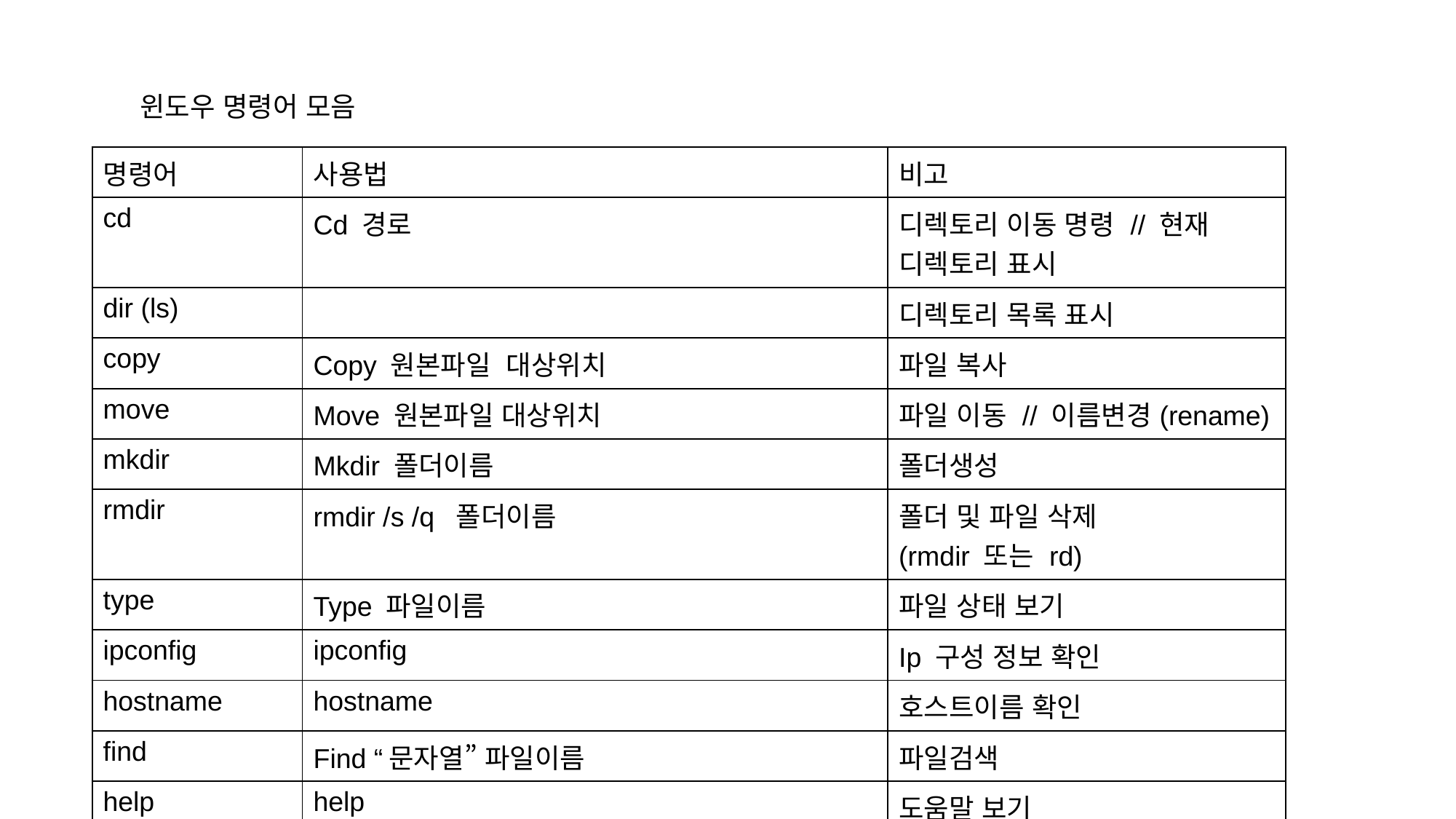

윈도우 명령어 모음
| 명령어 | 사용법 | 비고 |
| --- | --- | --- |
| cd | Cd 경로 | 디렉토리 이동 명령 // 현재 디렉토리 표시 |
| dir (ls) |  | 디렉토리 목록 표시 |
| copy | Copy 원본파일 대상위치 | 파일 복사 |
| move | Move 원본파일 대상위치 | 파일 이동 // 이름변경(rename) |
| mkdir | Mkdir 폴더이름 | 폴더생성 |
| rmdir | rmdir /s /q 폴더이름 | 폴더 및 파일 삭제 (rmdir 또는 rd) |
| type | Type 파일이름 | 파일 상태 보기 |
| ipconfig | ipconfig | Ip 구성 정보 확인 |
| hostname | hostname | 호스트이름 확인 |
| find | Find “문자열” 파일이름 | 파일검색 |
| help | help | 도움말 보기 |